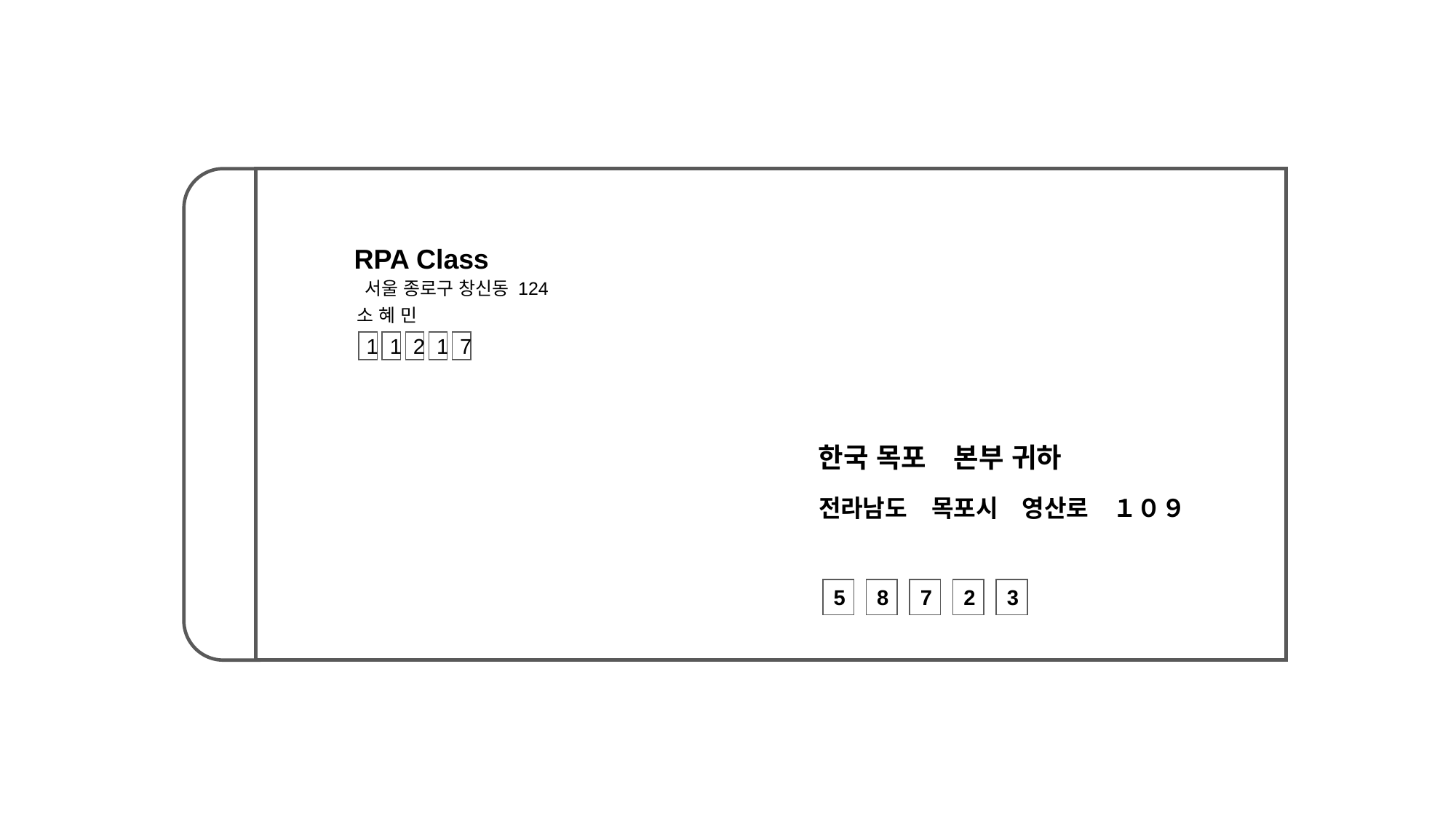

RPA Class
서울 종로구 창신동 124
소 혜 민
1
1
2
1
7
한국 목포　본부 귀하
전라남도　목포시　영산로　１０９
5
8
7
2
3